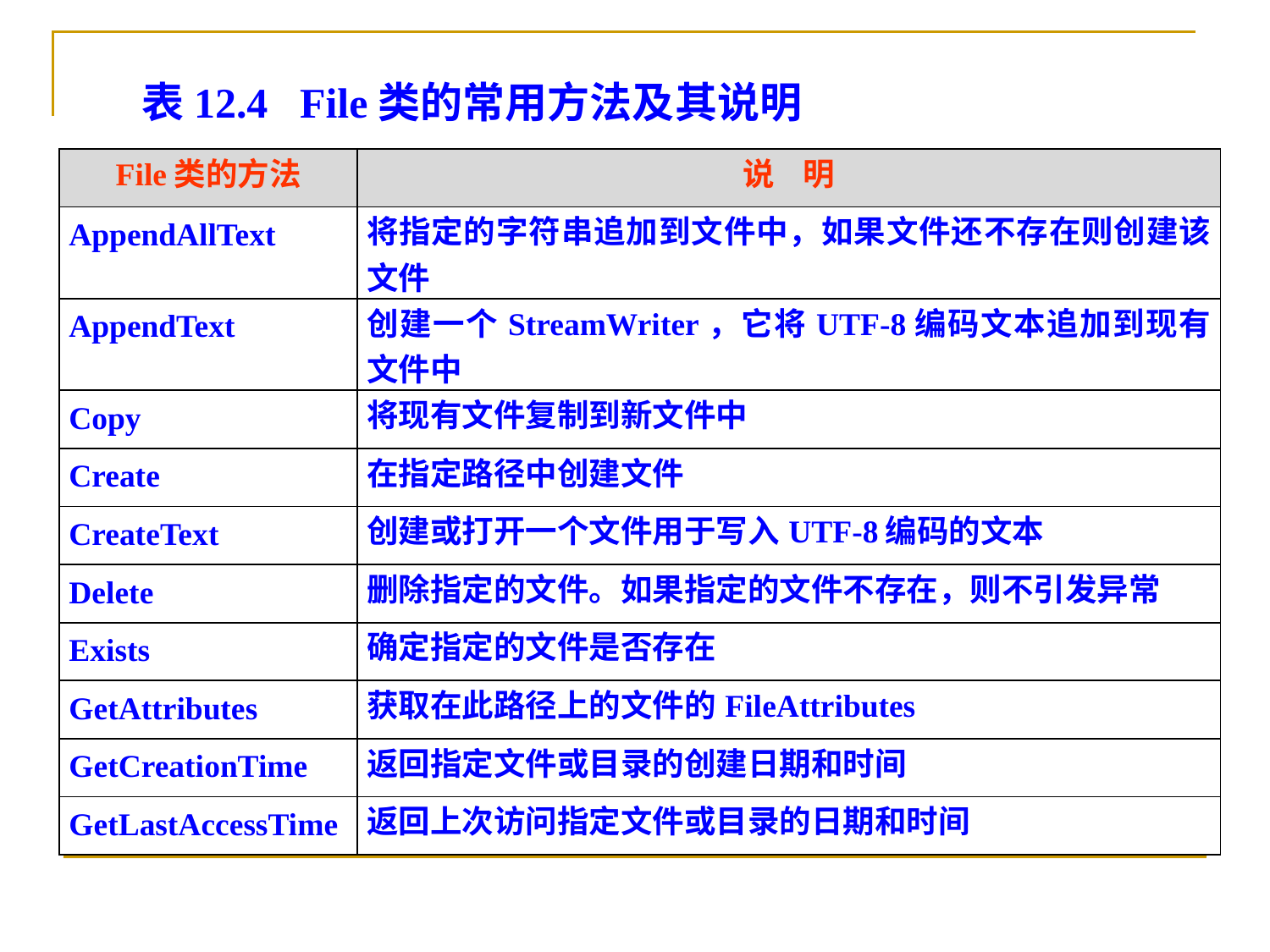

表12.4   File类的常用方法及其说明
| File类的方法 | 说 明 |
| --- | --- |
| AppendAllText | 将指定的字符串追加到文件中，如果文件还不存在则创建该文件 |
| AppendText | 创建一个StreamWriter，它将UTF-8编码文本追加到现有文件中 |
| Copy | 将现有文件复制到新文件中 |
| Create | 在指定路径中创建文件 |
| CreateText | 创建或打开一个文件用于写入UTF-8编码的文本 |
| Delete | 删除指定的文件。如果指定的文件不存在，则不引发异常 |
| Exists | 确定指定的文件是否存在 |
| GetAttributes | 获取在此路径上的文件的FileAttributes |
| GetCreationTime | 返回指定文件或目录的创建日期和时间 |
| GetLastAccessTime | 返回上次访问指定文件或目录的日期和时间 |